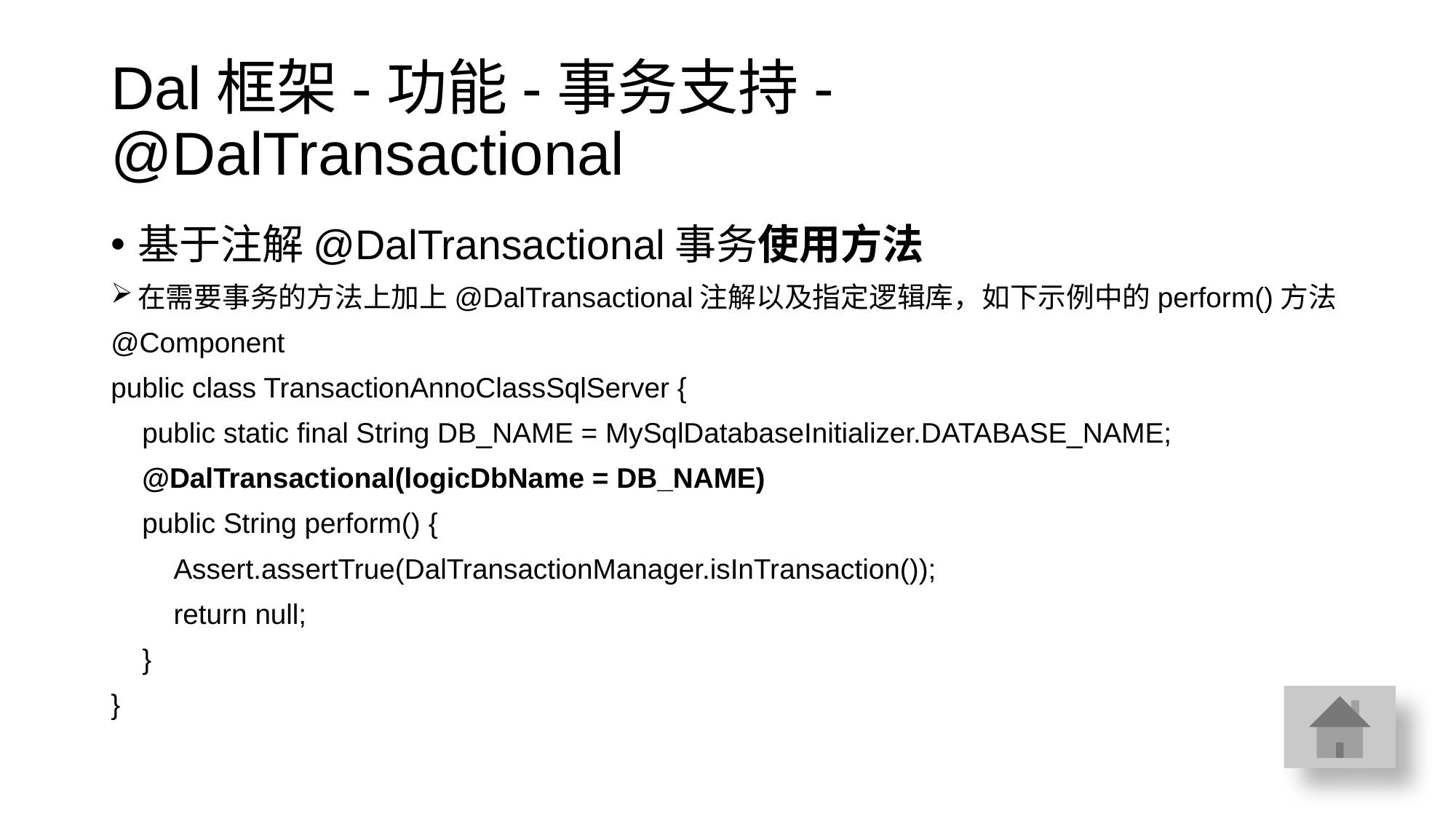

# Dal框架-功能-事务支持-@DalTransactional
基于注解@DalTransactional事务使用方法
在需要事务的方法上加上@DalTransactional注解以及指定逻辑库，如下示例中的perform()方法
@Component
public class TransactionAnnoClassSqlServer {
    public static final String DB_NAME = MySqlDatabaseInitializer.DATABASE_NAME;
    @DalTransactional(logicDbName = DB_NAME)
    public String perform() {
        Assert.assertTrue(DalTransactionManager.isInTransaction());
        return null;
    }
}